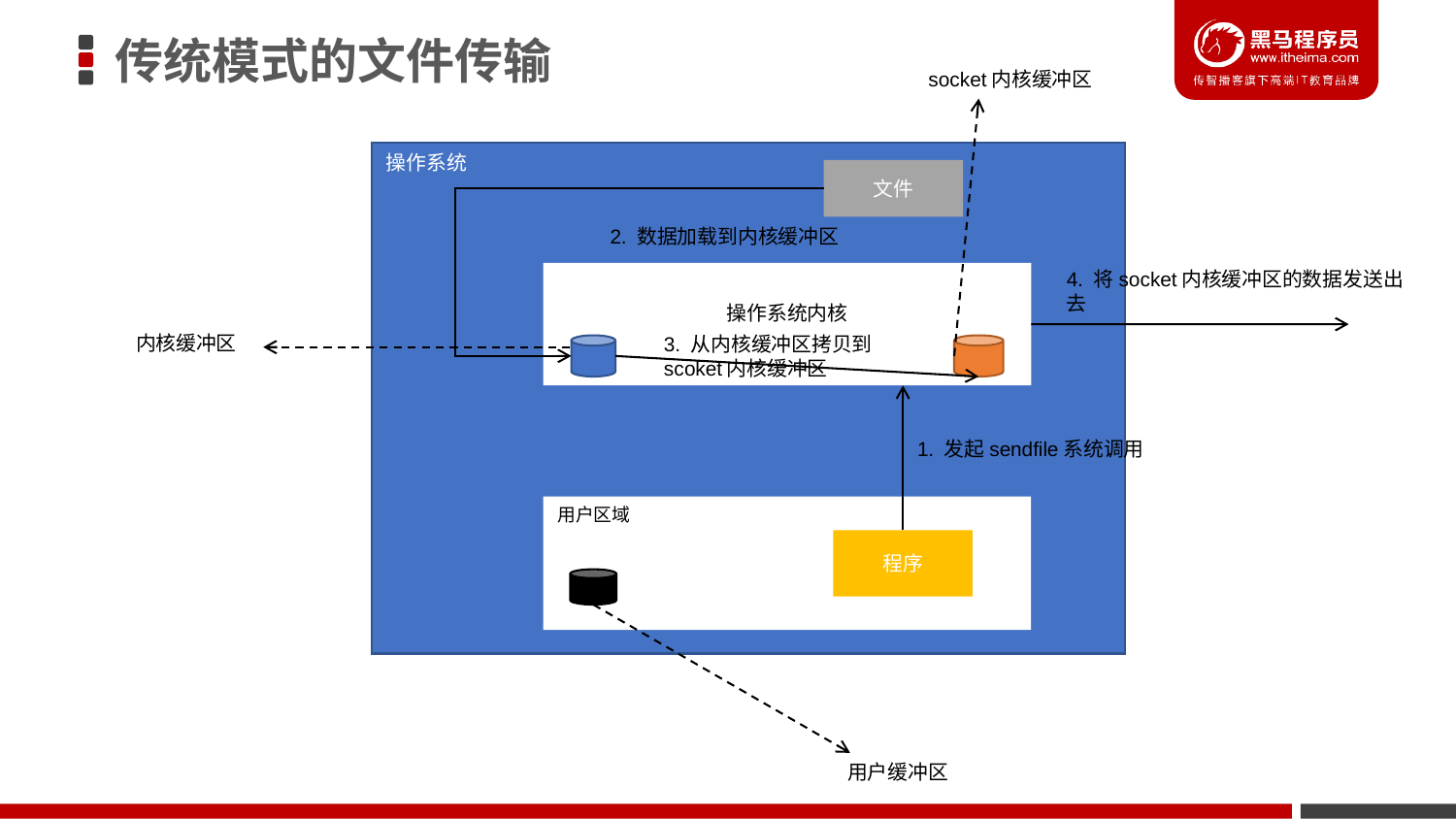

# 传统模式的文件传输
socket内核缓冲区
操作系统
文件
2. 数据加载到内核缓冲区
4. 将socket内核缓冲区的数据发送出去
操作系统内核

内核缓冲区
3. 从内核缓冲区拷贝到scoket内核缓冲区

1. 发起sendfile系统调用
用户区域
程序

用户缓冲区